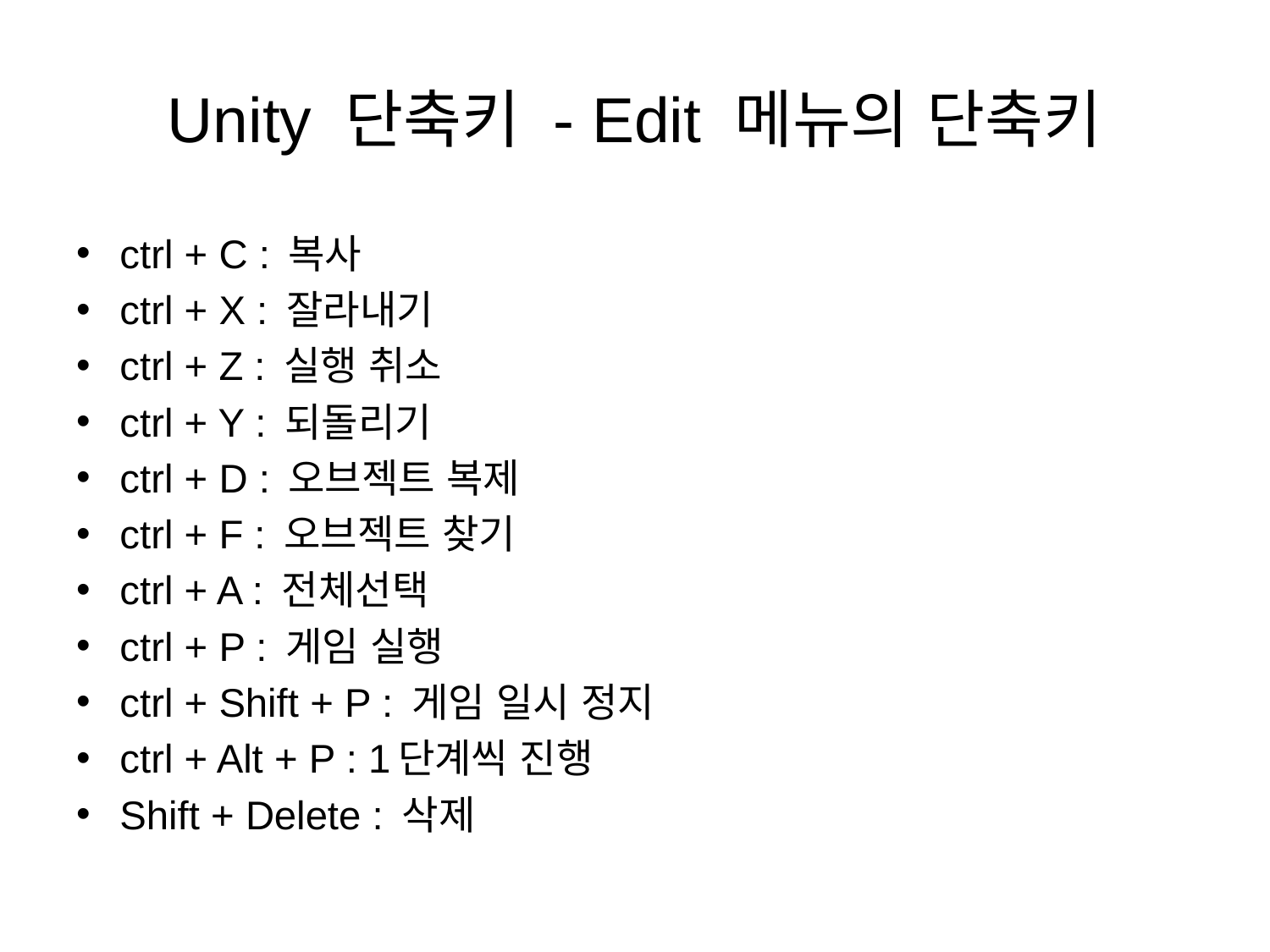

# Unity 단축키 - Edit 메뉴의 단축키
ctrl + C : 복사
ctrl + X : 잘라내기
ctrl + Z : 실행 취소
ctrl + Y : 되돌리기
ctrl + D : 오브젝트 복제
ctrl + F : 오브젝트 찾기
ctrl + A : 전체선택
ctrl + P : 게임 실행
ctrl + Shift + P : 게임 일시 정지
ctrl + Alt + P : 1단계씩 진행
Shift + Delete : 삭제